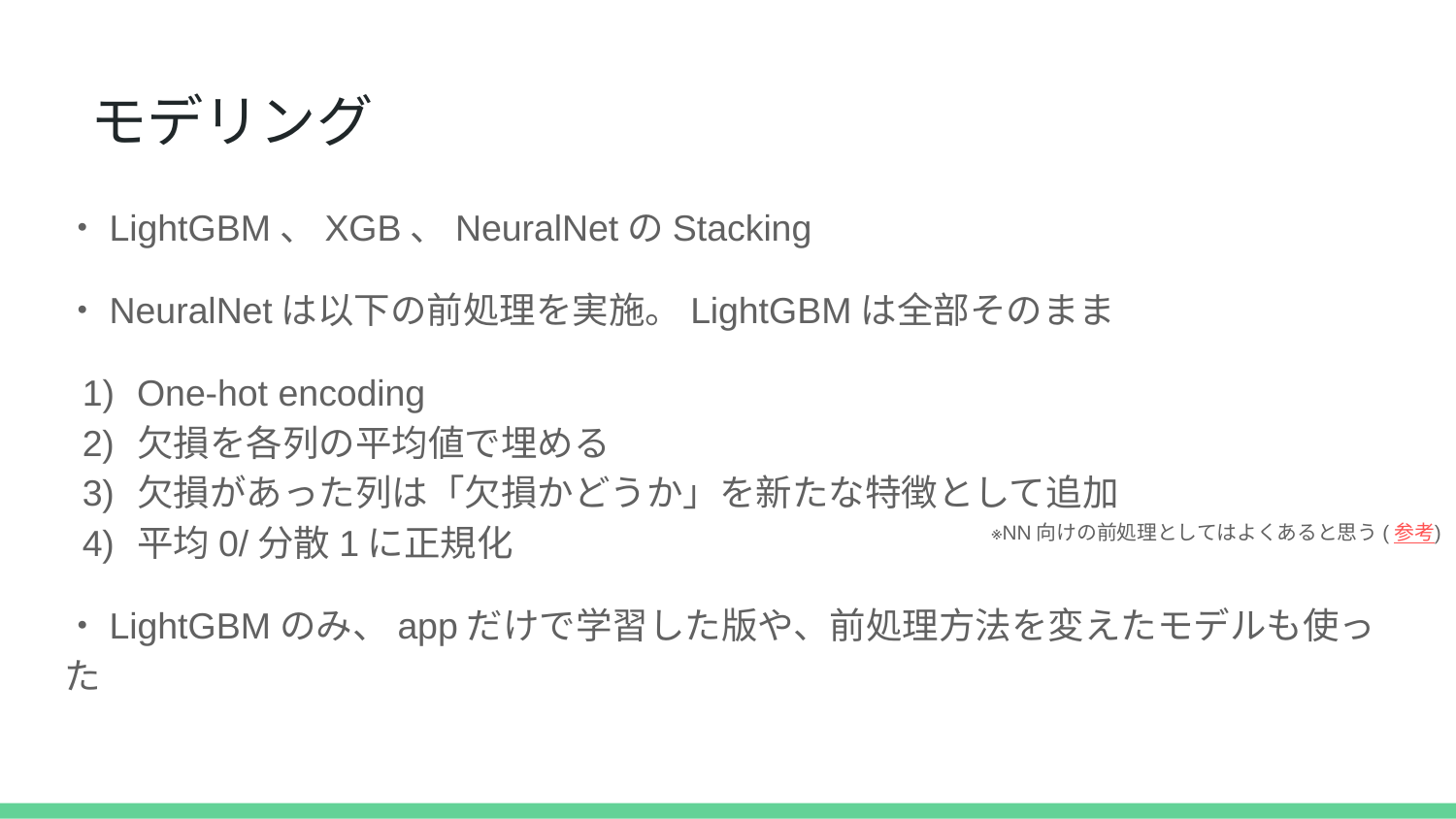

# モデリング
・LightGBM、XGB、NeuralNetのStacking
・NeuralNetは以下の前処理を実施。LightGBMは全部そのまま
One-hot encoding
欠損を各列の平均値で埋める
欠損があった列は「欠損かどうか」を新たな特徴として追加
平均0/分散1に正規化
・LightGBMのみ、appだけで学習した版や、前処理方法を変えたモデルも使った

※NN向けの前処理としてはよくあると思う(参考)